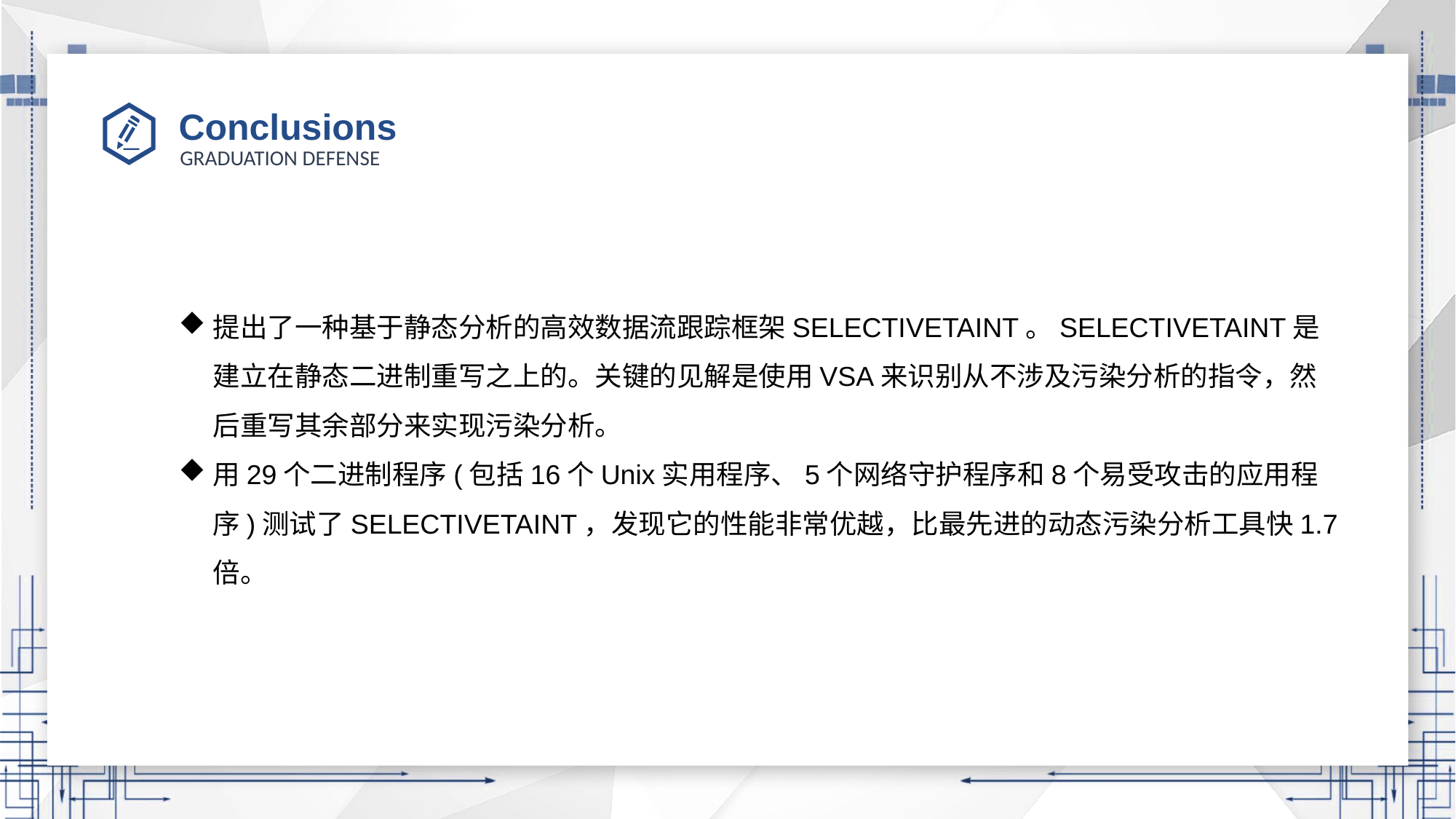

# Conclusions
提出了一种基于静态分析的高效数据流跟踪框架SELECTIVETAINT。SELECTIVETAINT是建立在静态二进制重写之上的。关键的见解是使用VSA来识别从不涉及污染分析的指令，然后重写其余部分来实现污染分析。
用29个二进制程序(包括16个Unix实用程序、5个网络守护程序和8个易受攻击的应用程序)测试了SELECTIVETAINT，发现它的性能非常优越，比最先进的动态污染分析工具快1.7倍。